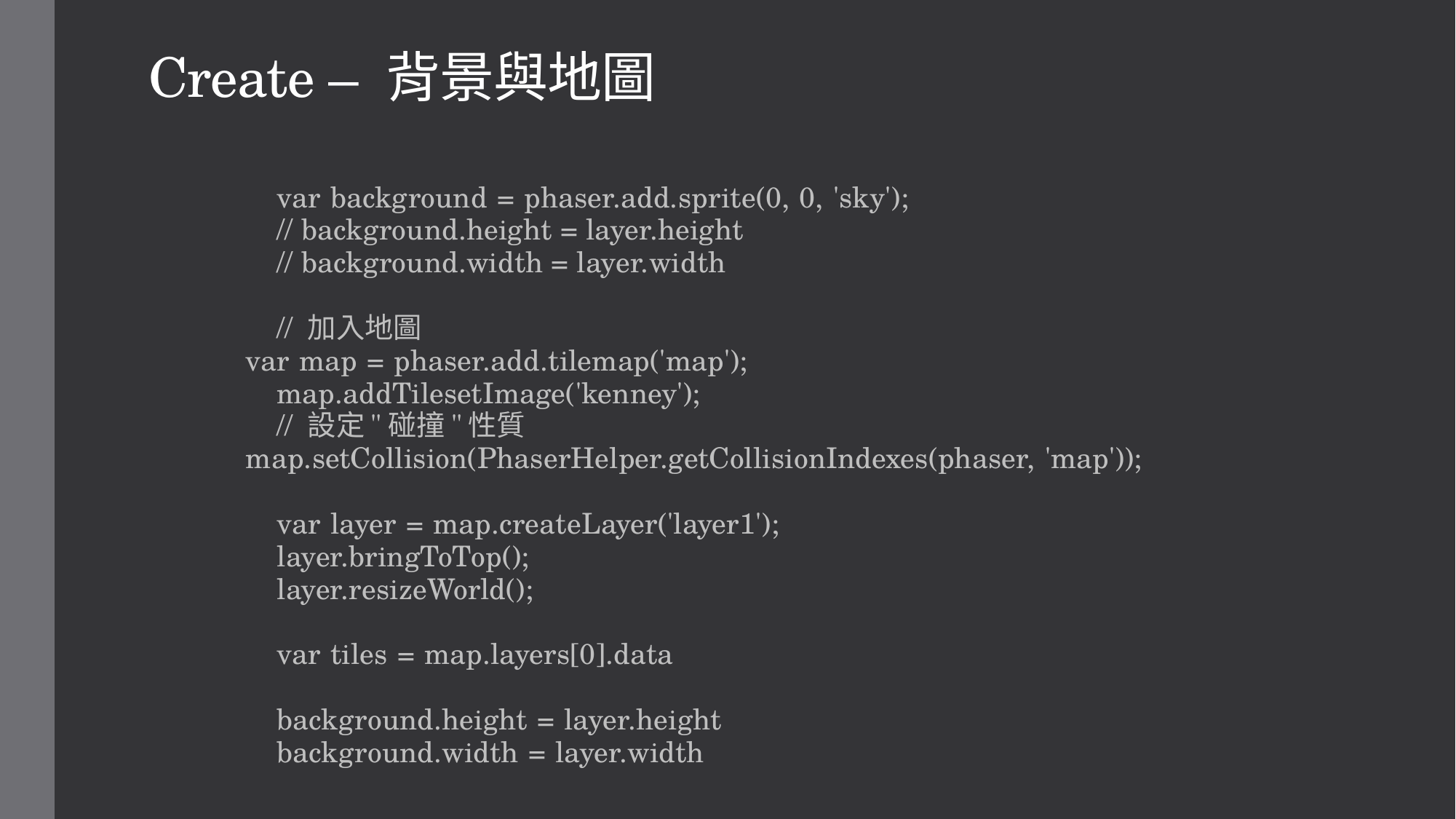

# Create – 背景與地圖
            var background = phaser.add.sprite(0, 0, 'sky');
            // background.height = layer.height
            // background.width = layer.width
            // 加入地圖
            var map = phaser.add.tilemap('map');
            map.addTilesetImage('kenney');
            // 設定"碰撞"性質
            map.setCollision(PhaserHelper.getCollisionIndexes(phaser, 'map'));
            var layer = map.createLayer('layer1');
            layer.bringToTop();
            layer.resizeWorld();
            var tiles = map.layers[0].data
            background.height = layer.height
            background.width = layer.width